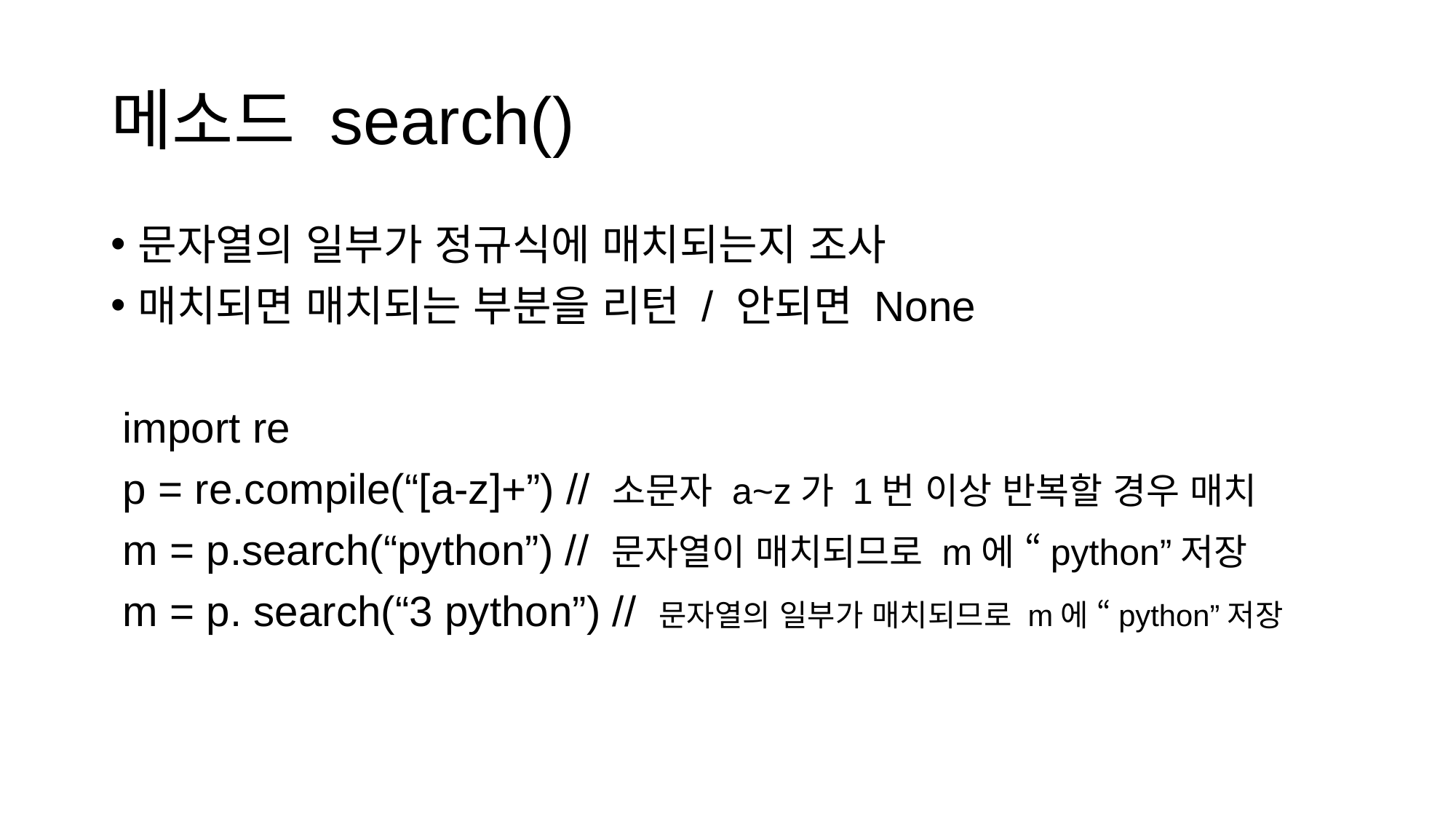

# 메소드 search()
문자열의 일부가 정규식에 매치되는지 조사
매치되면 매치되는 부분을 리턴 / 안되면 None

 import re
 p = re.compile(“[a-z]+”) // 소문자 a~z가 1번 이상 반복할 경우 매치
 m = p.search(“python”) // 문자열이 매치되므로 m에 “python”저장
 m = p. search(“3 python”) // 문자열의 일부가 매치되므로 m에 “python”저장